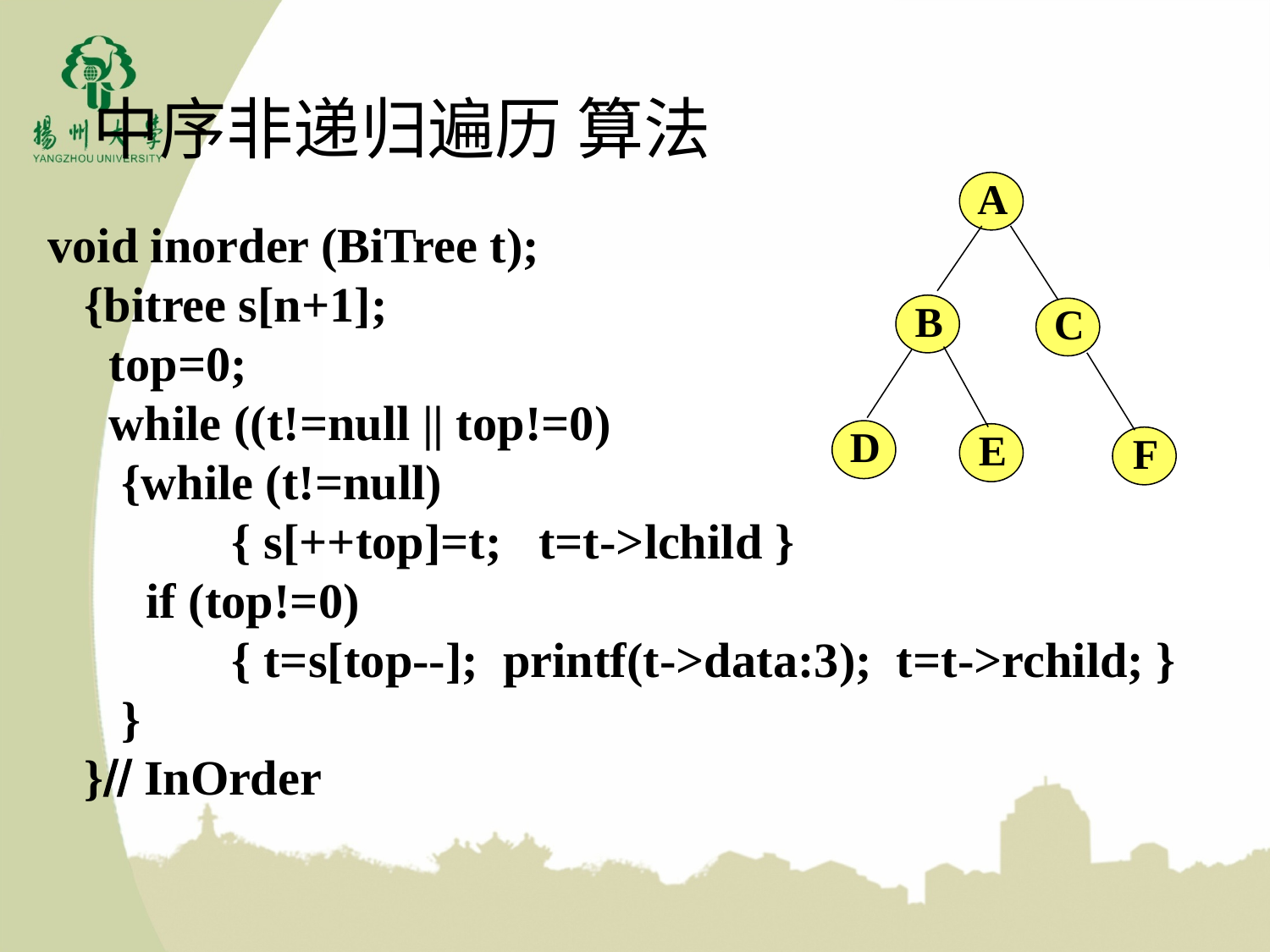

中序非递归遍历 算法

void inorder (BiTree t);
   {bitree s[n+1];
     top=0;
     while ((t!=null || top!=0)
      {while (t!=null)
               { s[++top]=t;   t=t->lchild }
        if (top!=0)
               { t=s[top--];  printf(t->data:3);  t=t->rchild; }
      }
   }// InOrder
A

B

C

D

E

F